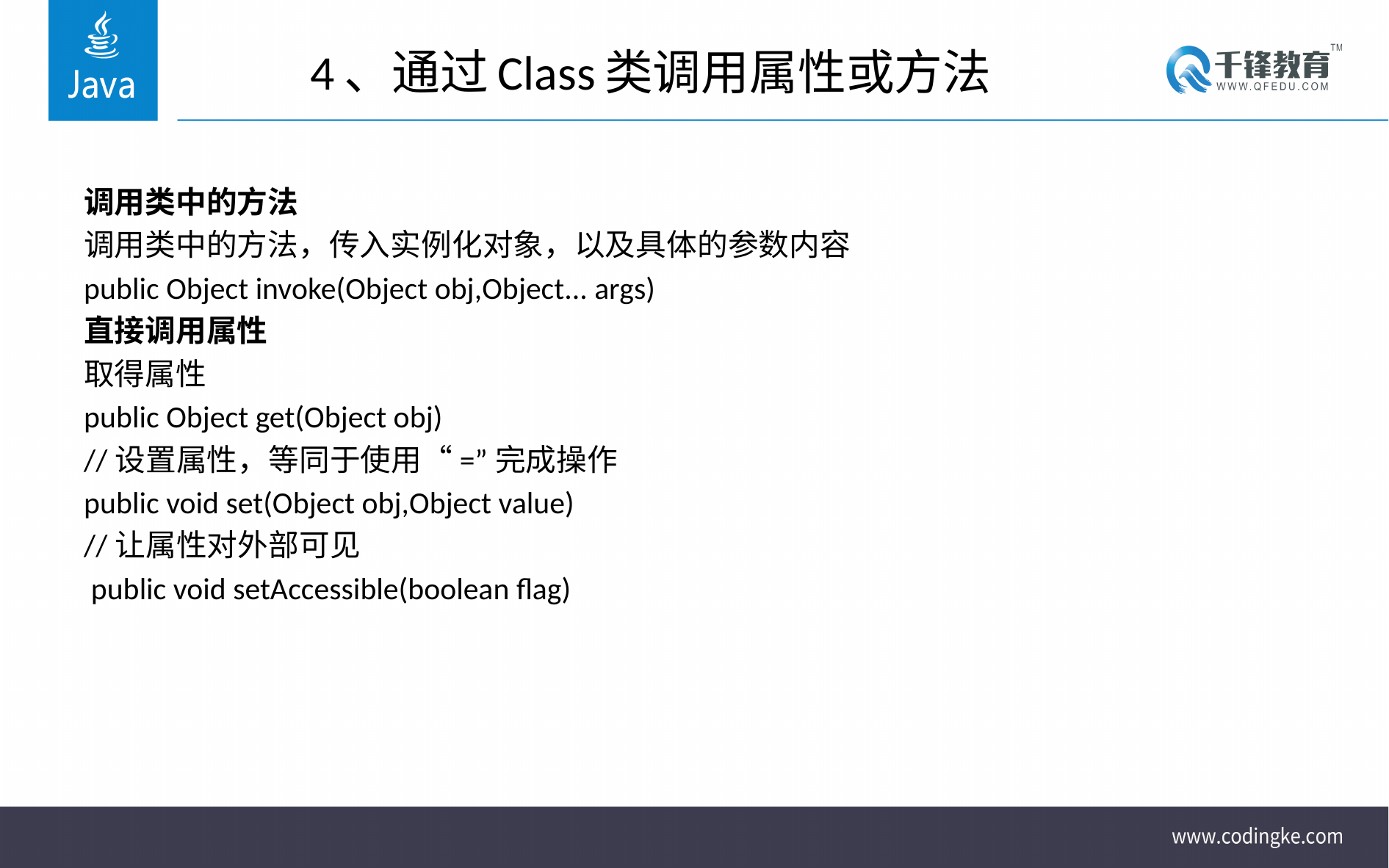

# 4、通过Class类调用属性或方法
调用类中的方法
调用类中的方法，传入实例化对象，以及具体的参数内容
public Object invoke(Object obj,Object... args)
直接调用属性
取得属性
public Object get(Object obj)
//设置属性，等同于使用“=”完成操作
public void set(Object obj,Object value)
//让属性对外部可见
 public void setAccessible(boolean flag)